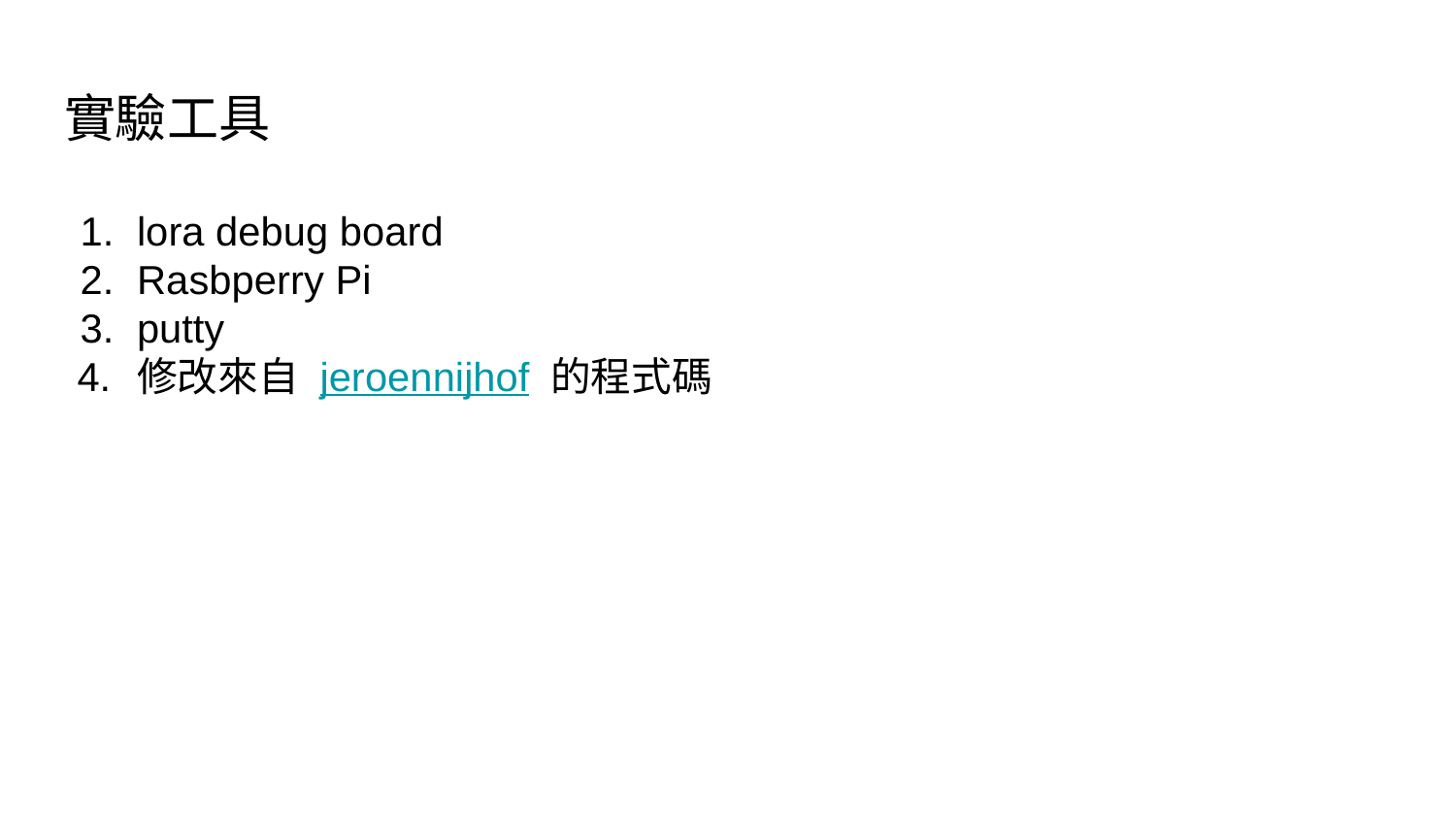

# 實驗工具
lora debug board
Rasbperry Pi
putty
修改來自 jeroennijhof 的程式碼